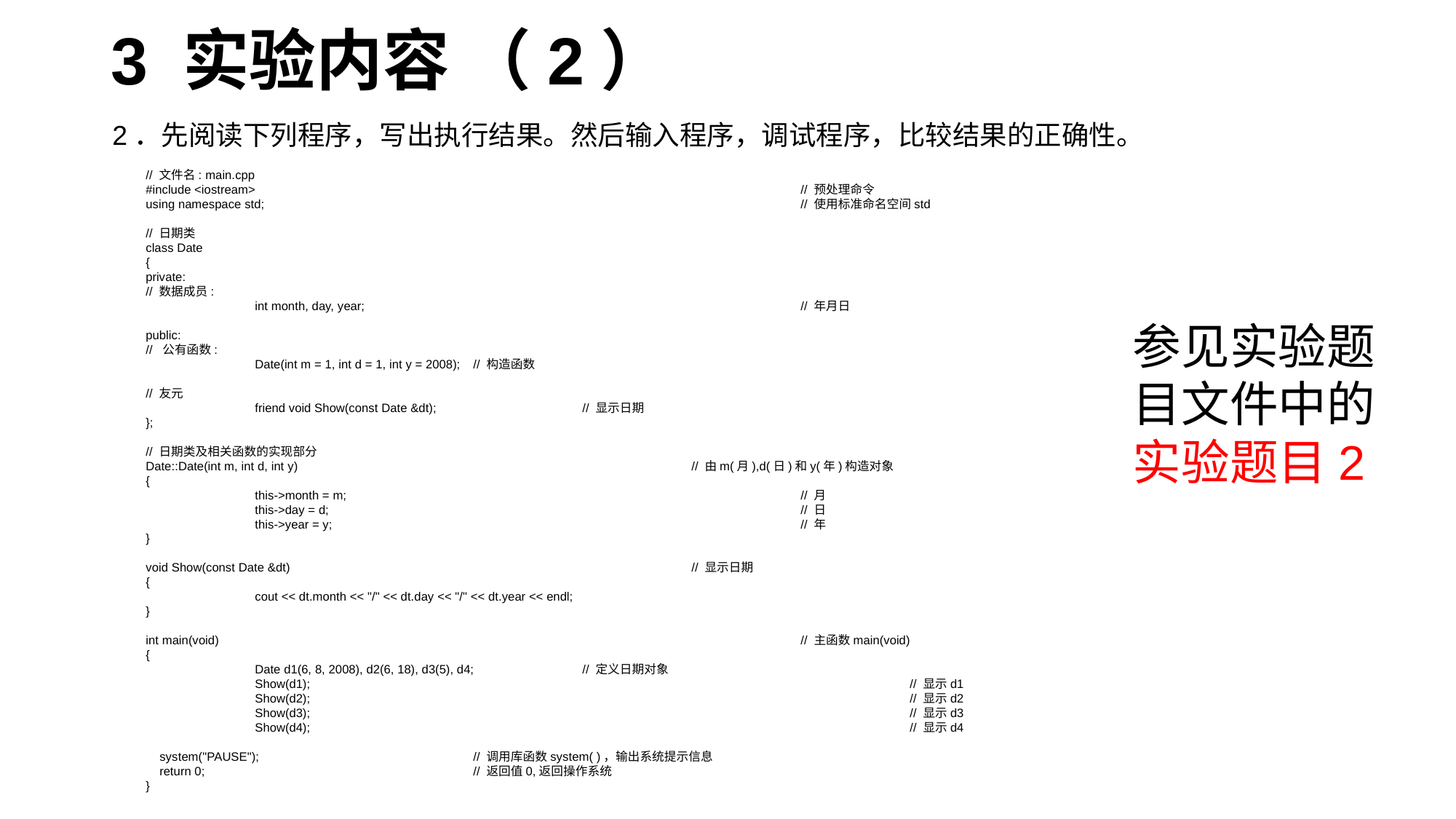

# 3 实验内容 （2）
2．先阅读下列程序，写出执行结果。然后输入程序，调试程序，比较结果的正确性。

// 文件名: main.cpp
#include <iostream>					// 预处理命令
using namespace std;					// 使用标准命名空间std

// 日期类
class Date
{
private:
// 数据成员:
	int month, day, year;				// 年月日

public:
//  公有函数:
 	Date(int m = 1, int d = 1, int y = 2008);	// 构造函数

// 友元
	friend void Show(const Date &dt);		// 显示日期
};

// 日期类及相关函数的实现部分
Date::Date(int m, int d, int y)				// 由m(月),d(日)和y(年)构造对象
{
	this->month = m;					// 月
	this->day = d;					// 日
	this->year = y;					// 年
}

void Show(const Date &dt)				// 显示日期
{
	cout << dt.month << "/" << dt.day << "/" << dt.year << endl;
}

int main(void)						// 主函数main(void)
{
	Date d1(6, 8, 2008), d2(6, 18), d3(5), d4;	// 定义日期对象
	Show(d1);						// 显示d1
	Show(d2);						// 显示d2
	Show(d3);						// 显示d3
	Show(d4);						// 显示d4

    system("PAUSE");            		// 调用库函数system( )，输出系统提示信息
    return 0;                    		// 返回值0,返回操作系统
}
参见实验题目文件中的实验题目2